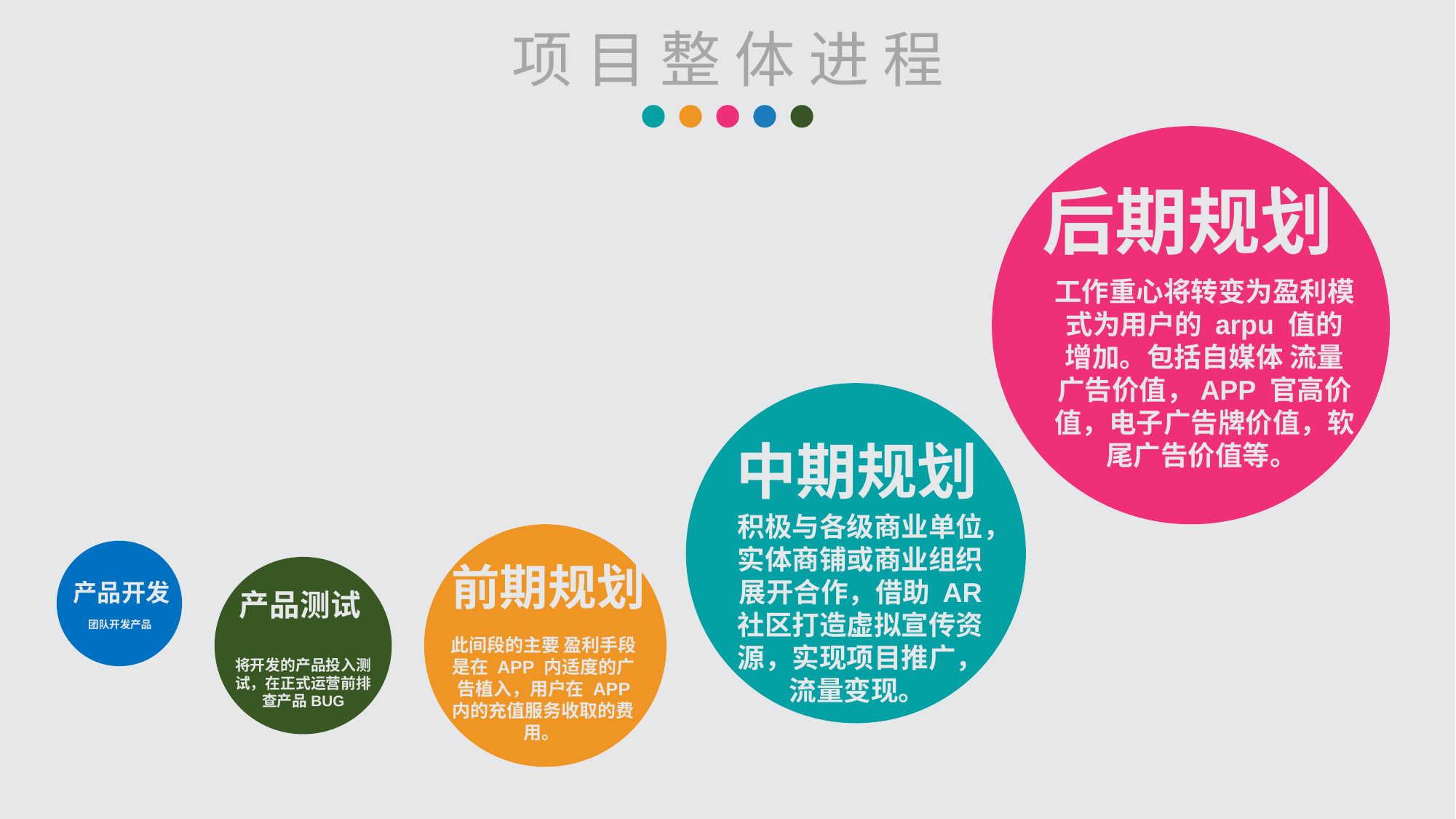

项 目 整 体 进 程

后期规划
工作重心将转变为盈利模式为用户的 arpu 值的增加。包括自媒体 流量广告价值，APP 官高价值，电子广告牌价值，软尾广告价值等。

中期规划
积极与各级商业单位，实体商铺或商业组织展开合作，借助 AR 社区打造虚拟宣传资 源，实现项目推广，流量变现。

前期规划
此间段的主要 盈利手段是在 APP 内适度的广告植入，用户在 APP 内的充值服务收取的费用。

产品开发
团队开发产品

产品测试
将开发的产品投入测试，在正式运营前排查产品BUG